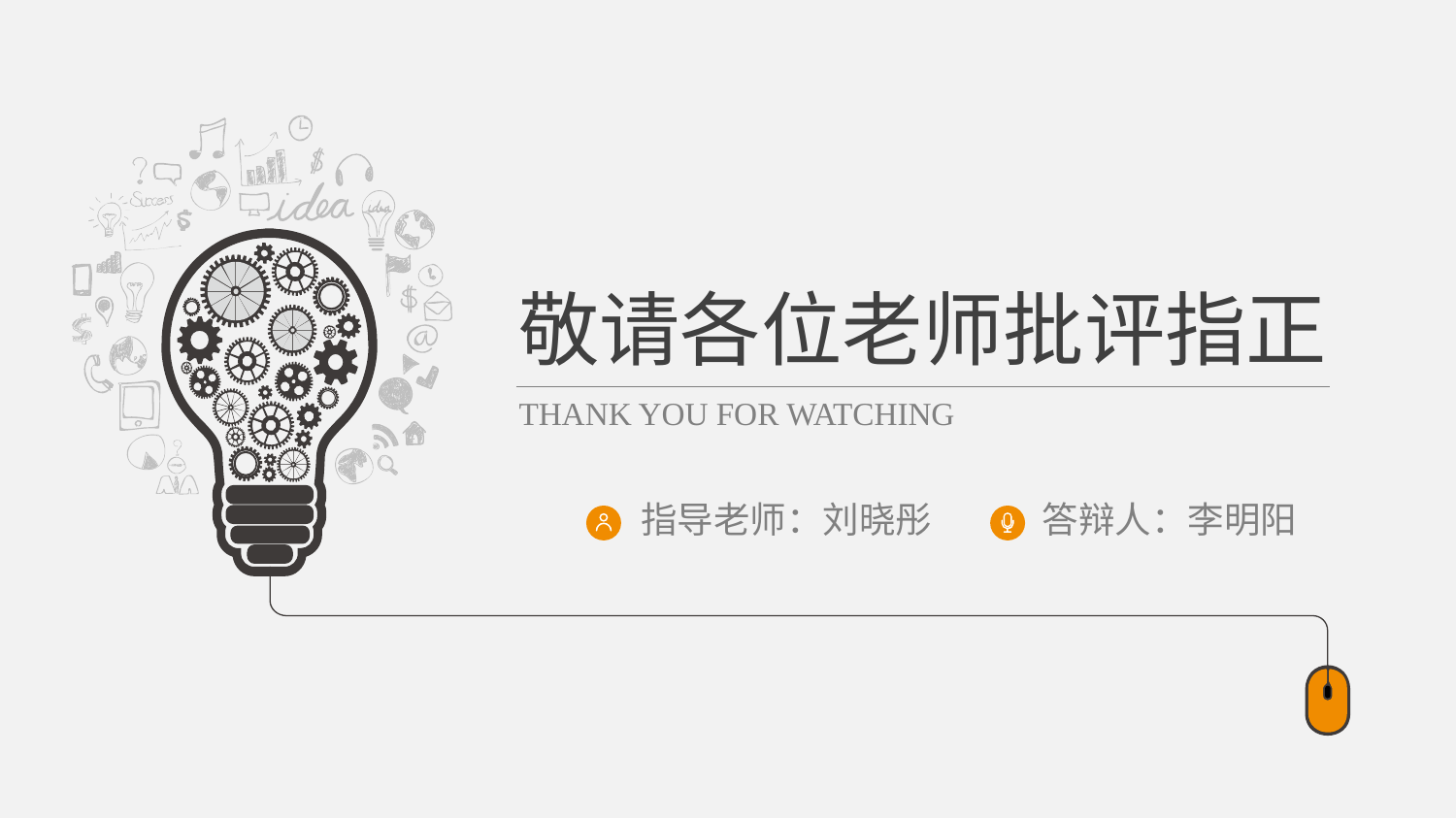

敬请各位老师批评指正
THANK YOU FOR WATCHING
指导老师：刘晓彤
答辩人：李明阳